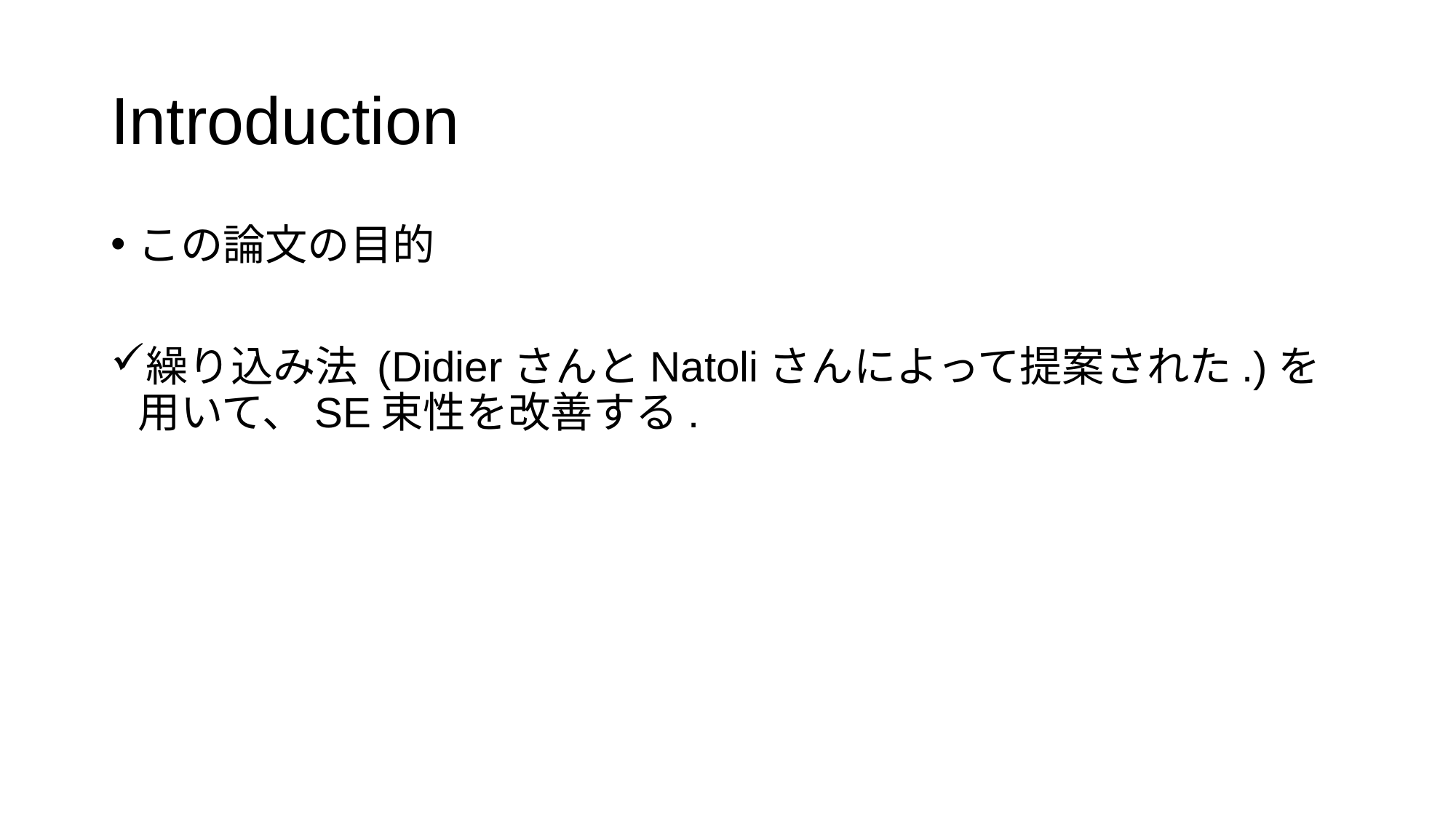

# Introduction
この論文の目的

繰り込み法 (DidierさんとNatoliさんによって提案された.)を用いて、SE束性を改善する.